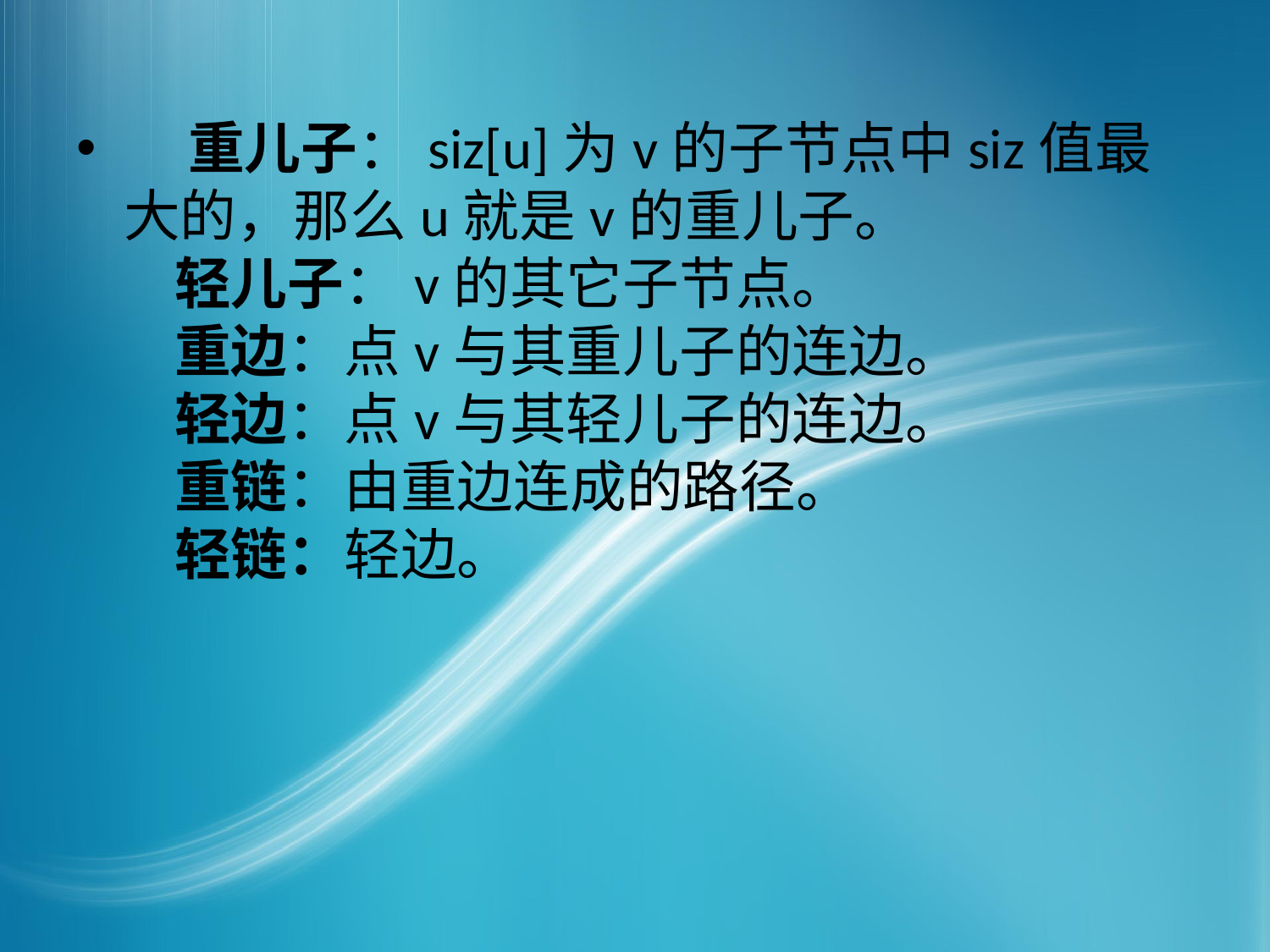

重儿子：siz[u]为v的子节点中siz值最大的，那么u就是v的重儿子。
    轻儿子：v的其它子节点。
    重边：点v与其重儿子的连边。
    轻边：点v与其轻儿子的连边。
    重链：由重边连成的路径。
    轻链：轻边。